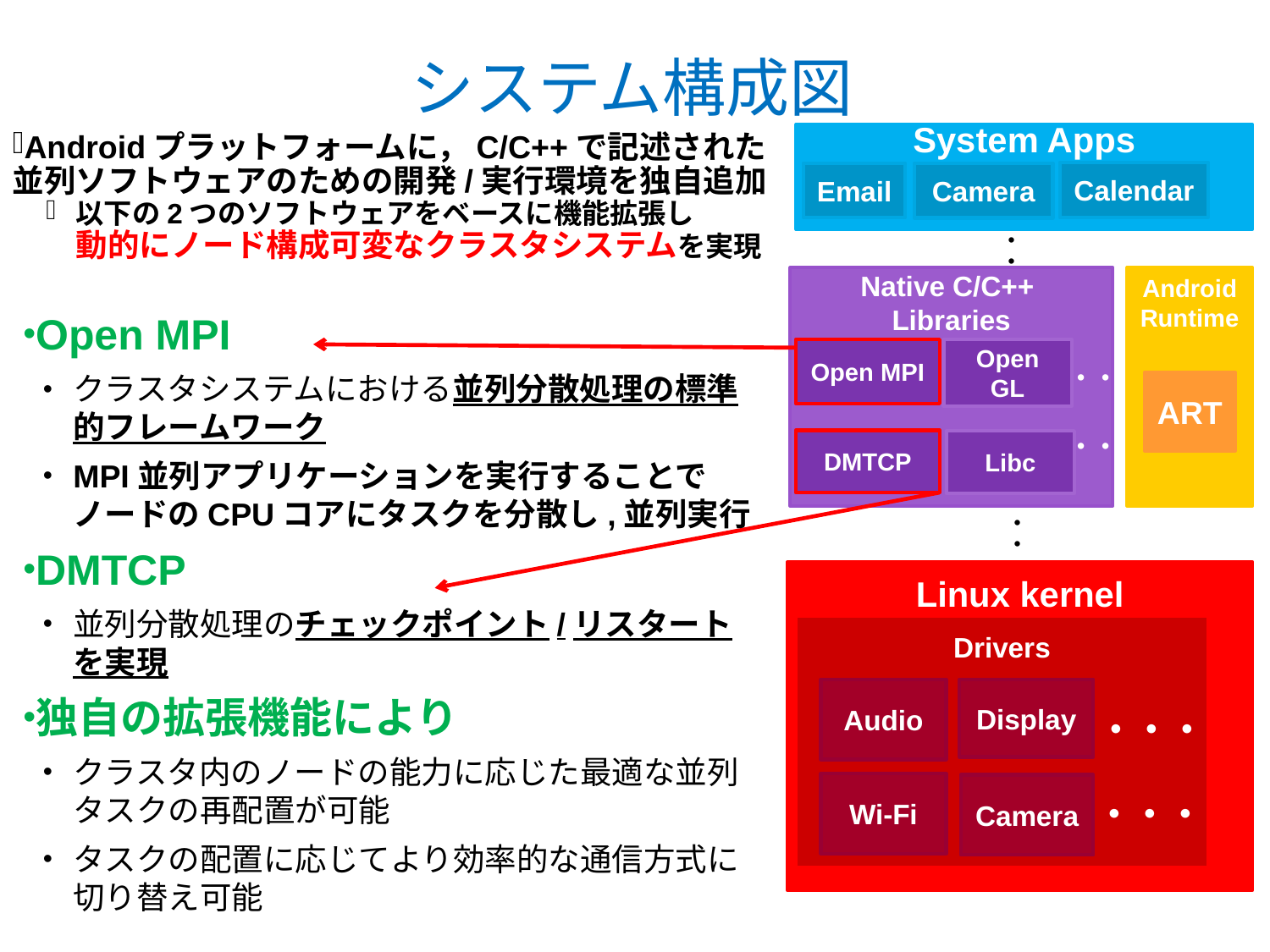

システム構成図
Androidプラットフォームに，C/C++で記述された並列ソフトウェアのための開発/実行環境を独自追加
以下の2つのソフトウェアをベースに機能拡張し
動的にノード構成可変なクラスタシステムを実現

System Apps

Calendar
Email
Camera
・・
Native C/C++
Libraries

Android Runtime

Open MPI
クラスタシステムにおける並列分散処理の標準的フレームワーク
MPI並列アプリケーションを実行することでノードのCPUコアにタスクを分散し,並列実行
DMTCP
並列分散処理のチェックポイント/リスタートを実現
独自の拡張機能により
クラスタ内のノードの能力に応じた最適な並列タスクの再配置が可能
タスクの配置に応じてより効率的な通信方式に切り替え可能

Open MPI
Open GL

・・
・・
ART
・・
DMTCP
Libc
・・

・・
Linux kernel

Drivers

Audio
Display
・・・
Wi-Fi
Camera
・・・